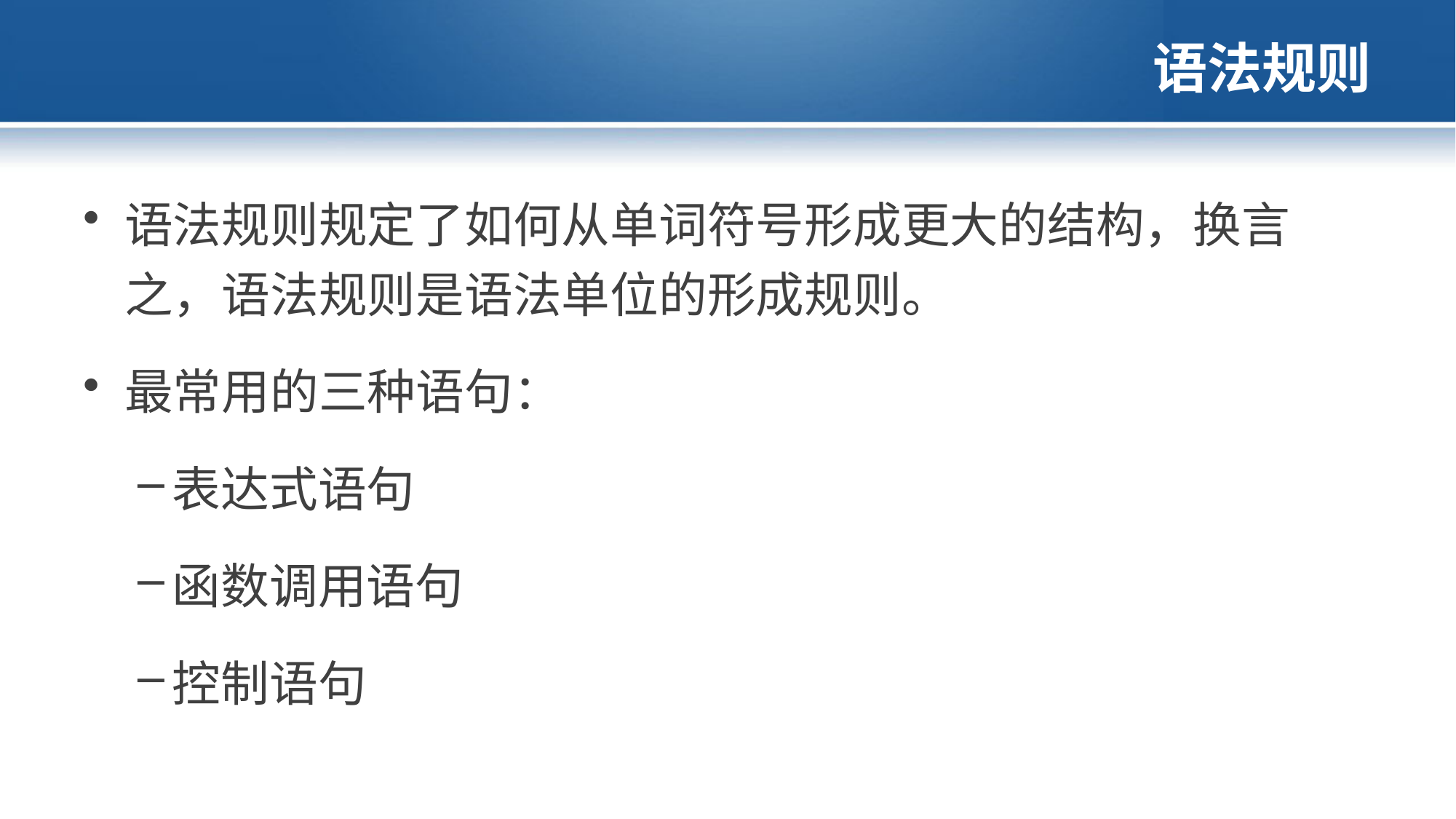

# 语法规则
语法规则规定了如何从单词符号形成更大的结构，换言之，语法规则是语法单位的形成规则。
最常用的三种语句：
表达式语句
函数调用语句
控制语句